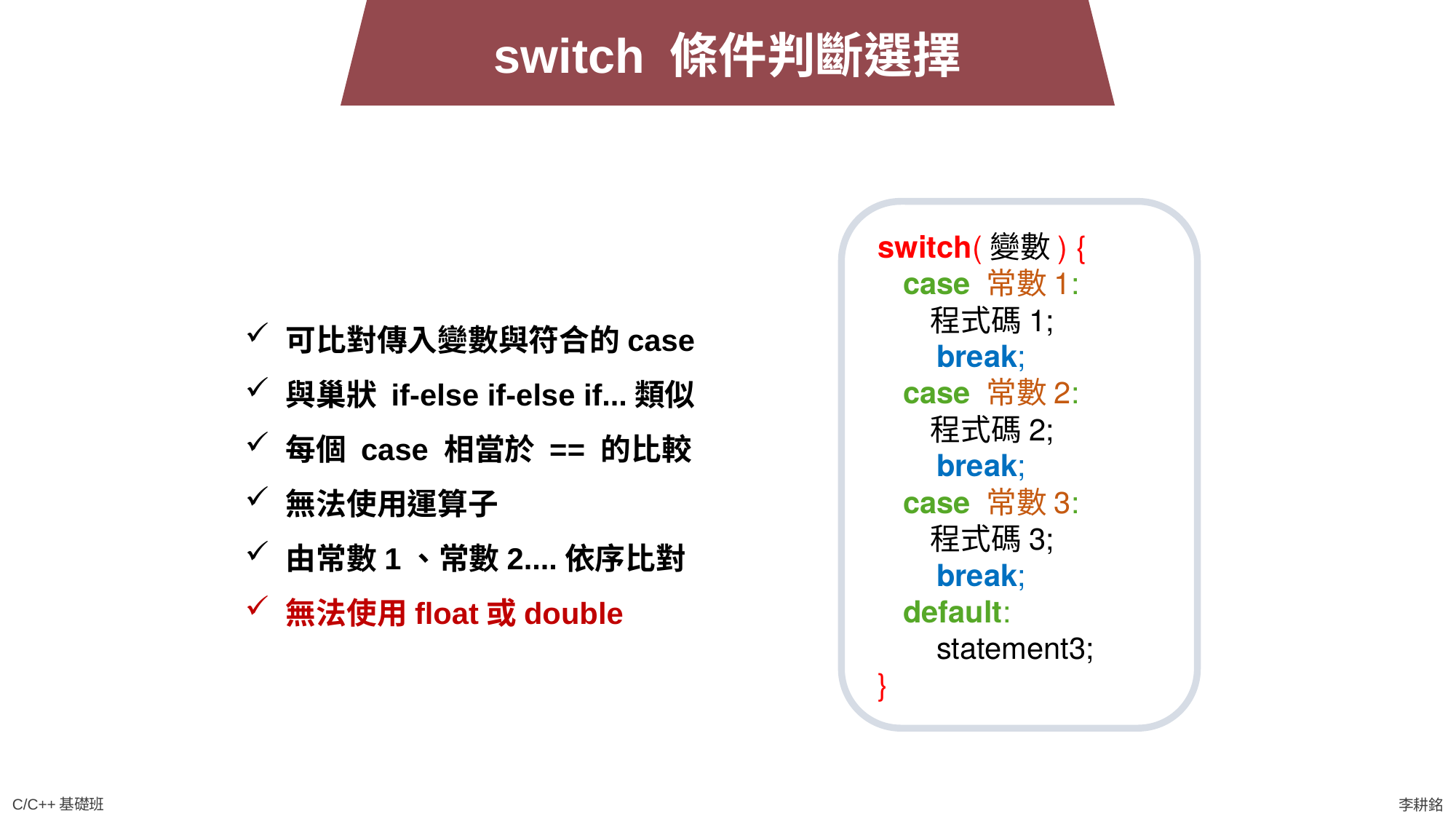

switch 條件判斷選擇
 switch(變數) {
    case 常數1:
        程式碼1;
        break;
    case 常數2:
        程式碼2;
        break;
    case 常數3:
        程式碼3;
        break;
    default:
        statement3;
 }
可比對傳入變數與符合的case
與巢狀 if-else if-else if...類似
每個 case 相當於 == 的比較
無法使用運算子
由常數1、常數2....依序比對
無法使用float或double
C/C++基礎班
李耕銘